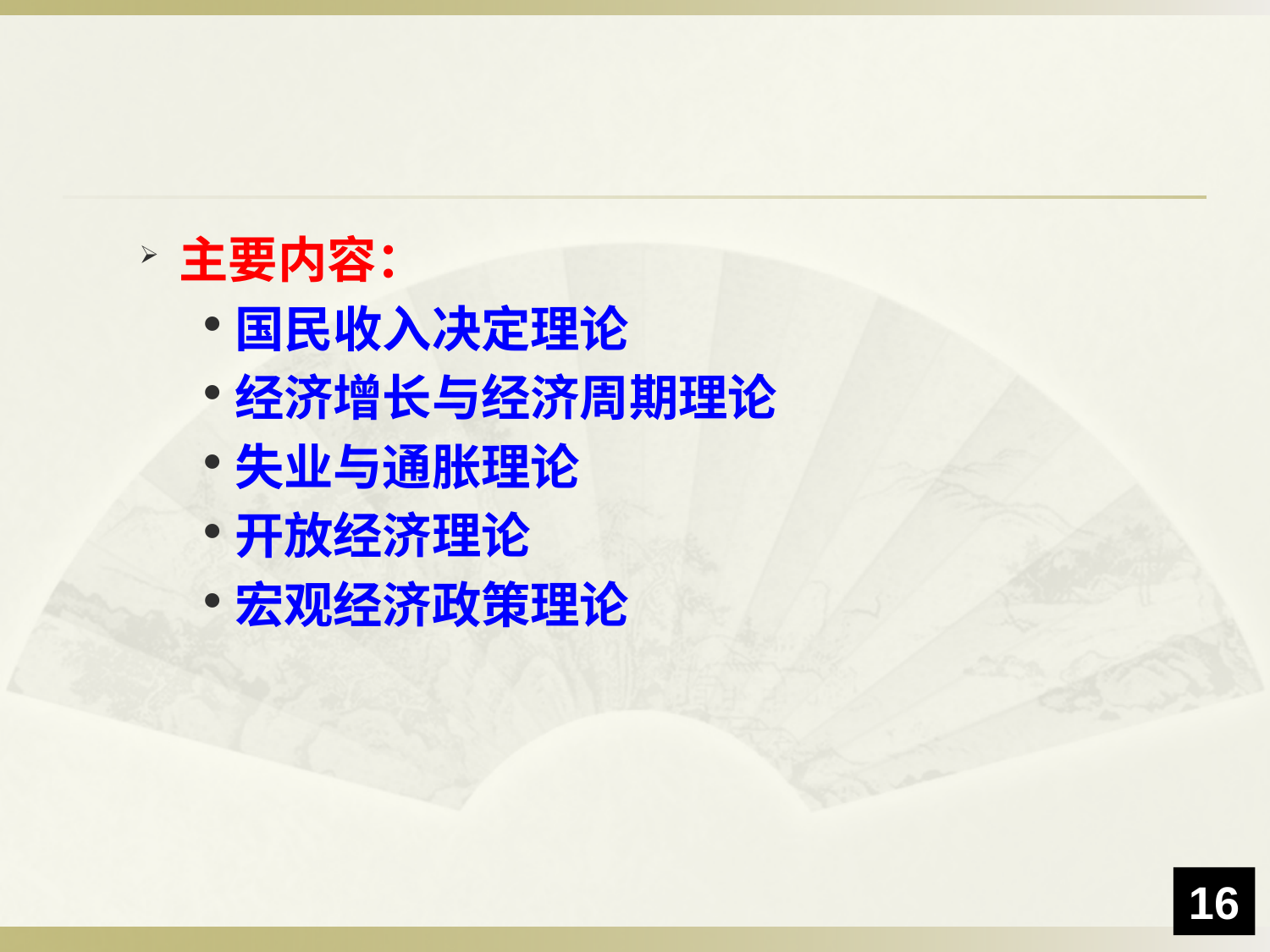

主要内容：
国民收入决定理论
经济增长与经济周期理论
失业与通胀理论
开放经济理论
宏观经济政策理论
16